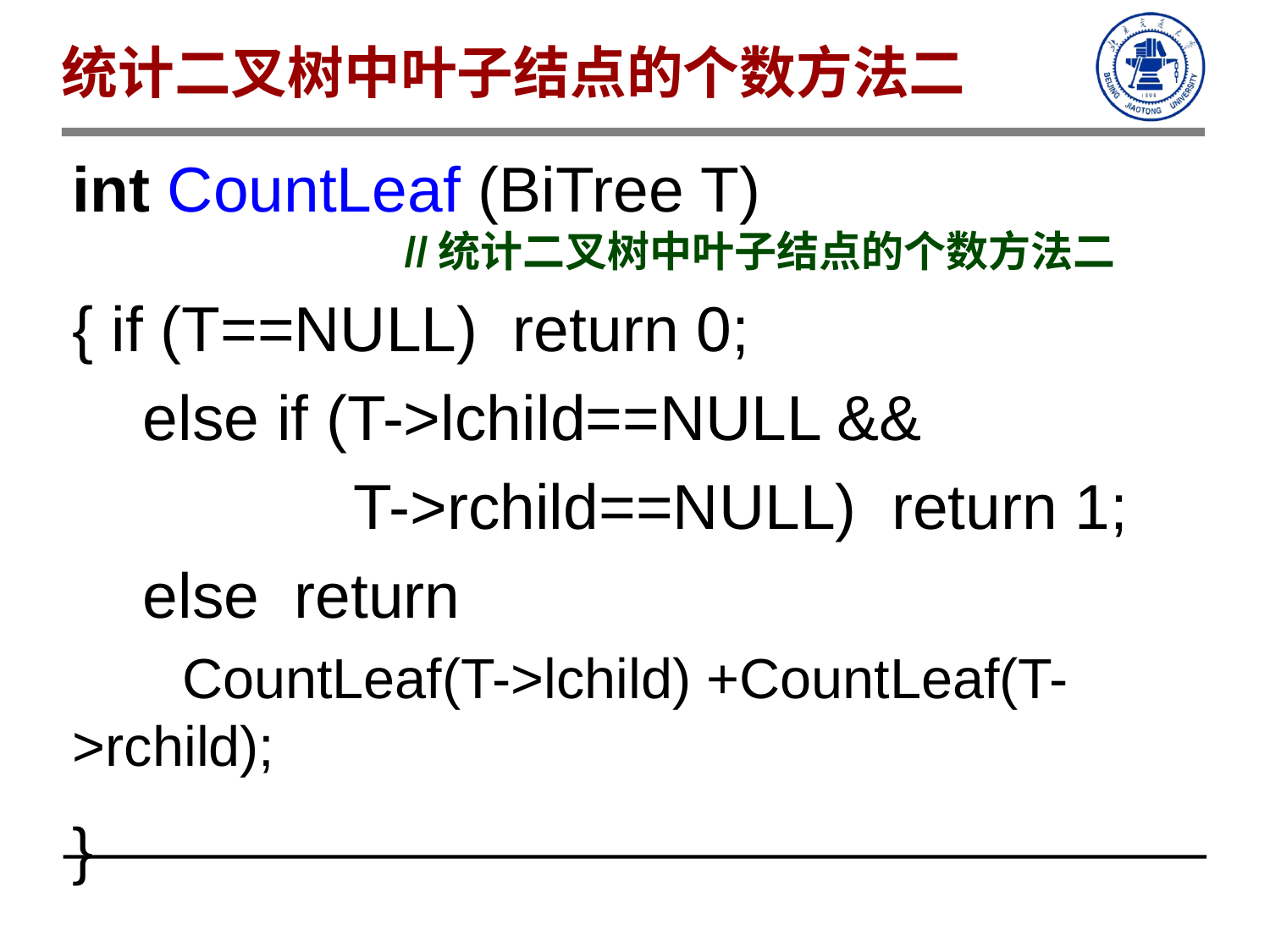

统计二叉树中叶子结点的个数方法二
int CountLeaf (BiTree T)
                            //统计二叉树中叶子结点的个数方法二
{ if (T==NULL)  return 0;
    else if (T->lchild==NULL &&
                T->rchild==NULL)  return 1;
    else  return
       CountLeaf(T->lchild) +CountLeaf(T->rchild);
}